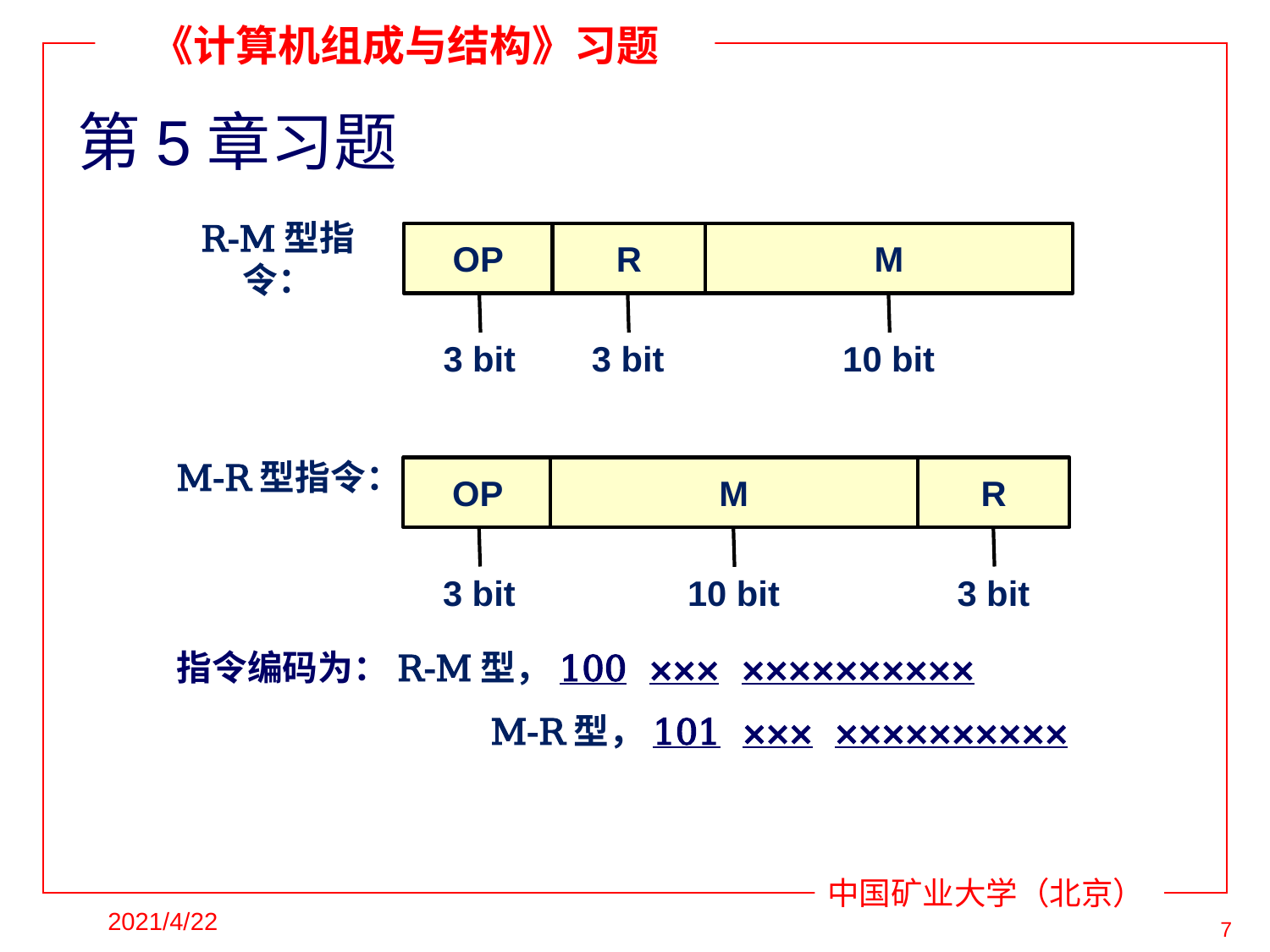

# 第5章习题

M-R型指令：

指令编码为：R-M型，100  ×××  ××××××××××
                            M-R型，101  ×××  ××××××××××

OP
R
M
R-M型指令：
3 bit
3 bit
10 bit
R
OP
M
3 bit
3 bit
10 bit
2021/4/22